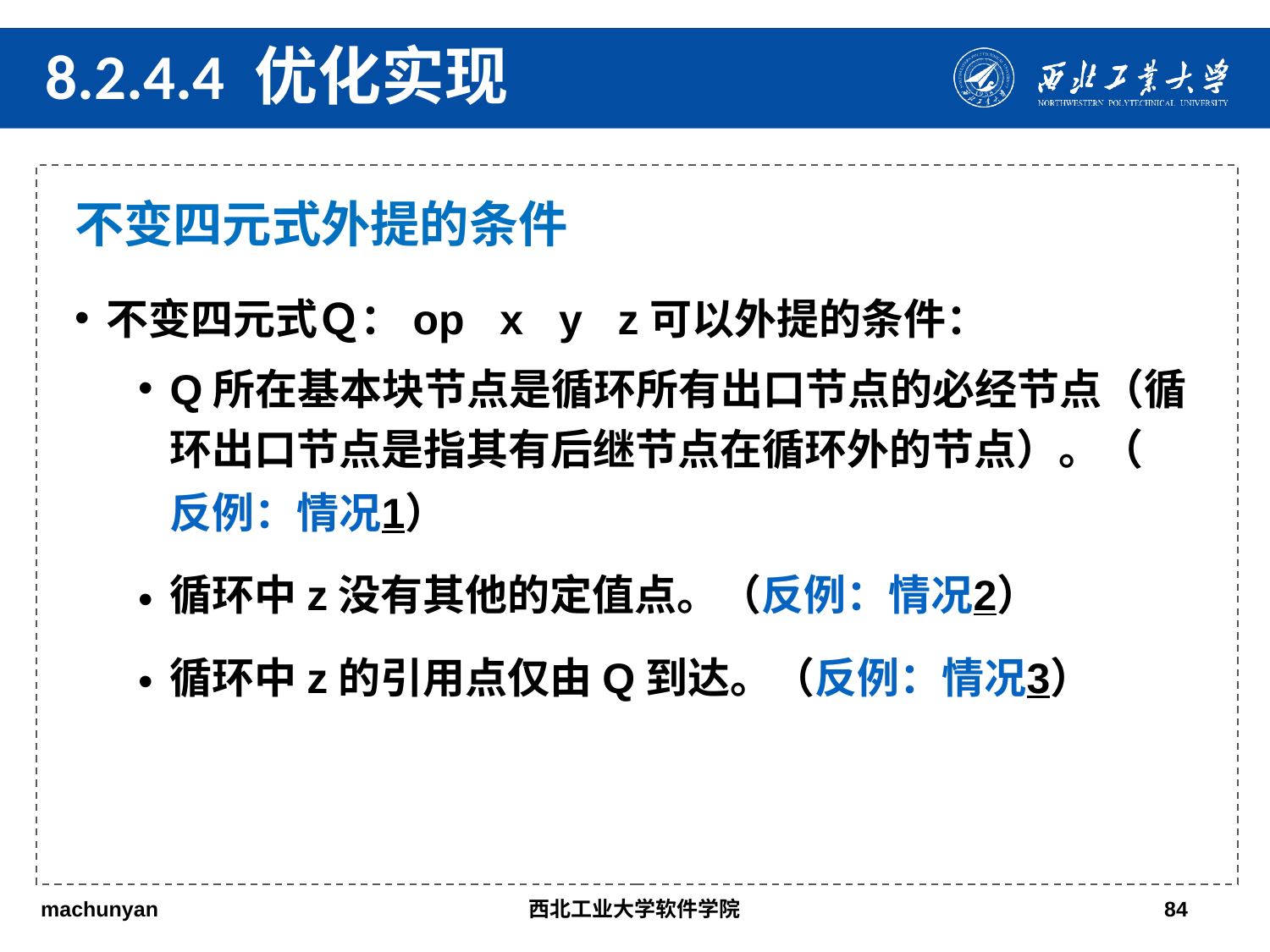

8.2.4.4 优化实现
不变四元式外提的条件
不变四元式Ｑ：op   x   y   z可以外提的条件：
Q所在基本块节点是循环所有出口节点的必经节点（循环出口节点是指其有后继节点在循环外的节点）。（反例：情况1）
循环中z没有其他的定值点。（反例：情况2）
循环中z的引用点仅由Q到达。（反例：情况3）